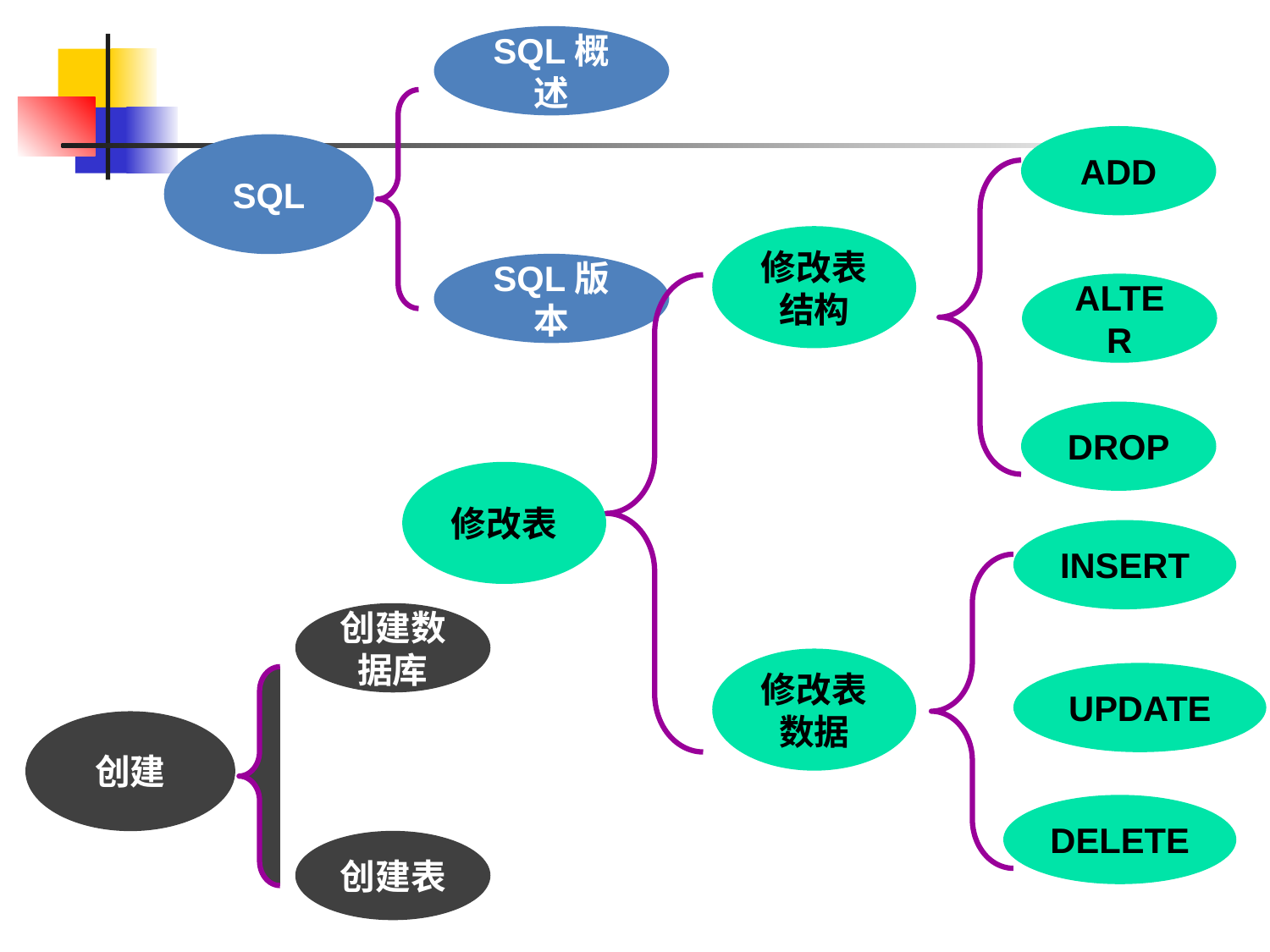

SQL概述

ADD

ALTER
DROP
SQL
修改表结构

修改表
修改表数据
SQL版本
INSERT

创建数据库
UPDATE

创建
DELETE
创建表